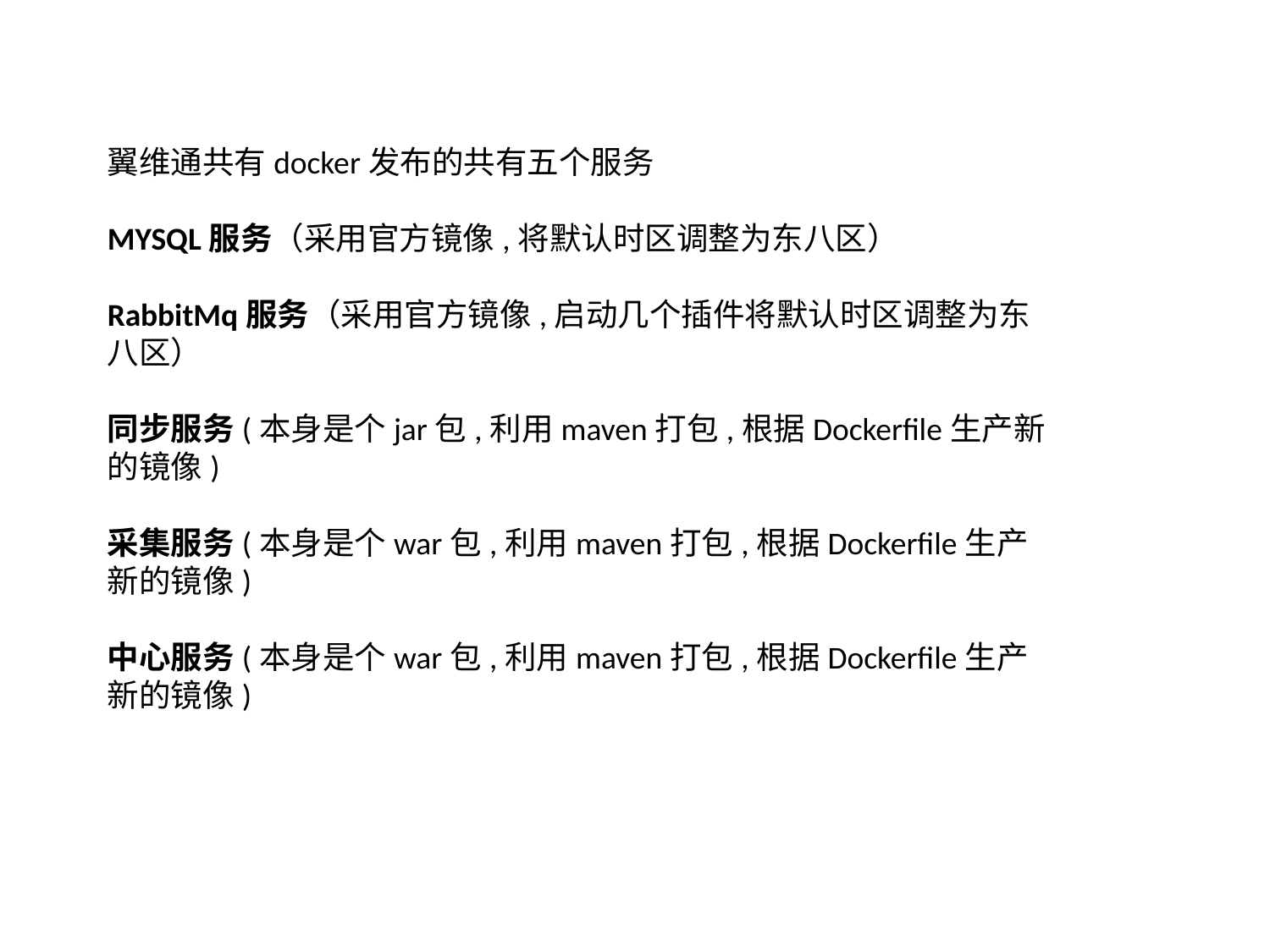

翼维通共有docker发布的共有五个服务

MYSQL服务（采用官方镜像,将默认时区调整为东八区）

RabbitMq服务（采用官方镜像,启动几个插件将默认时区调整为东八区）

同步服务(本身是个jar包,利用maven打包,根据Dockerfile生产新的镜像)

采集服务(本身是个war包,利用maven打包,根据Dockerfile生产新的镜像)

中心服务(本身是个war包,利用maven打包,根据Dockerfile生产新的镜像)